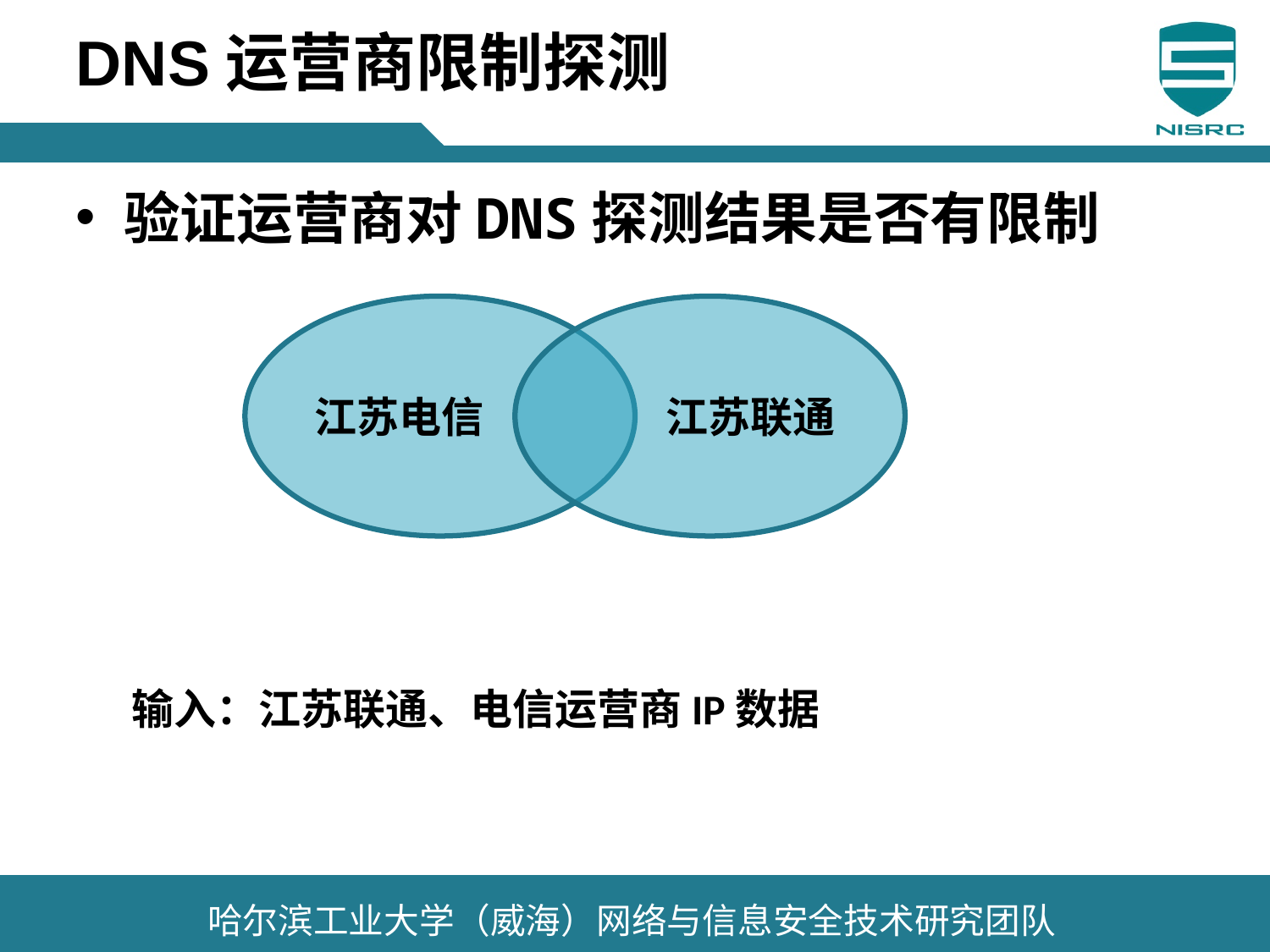

# DNS运营商限制探测
验证运营商对DNS探测结果是否有限制
江苏电信
江苏联通
输入：江苏联通、电信运营商IP数据